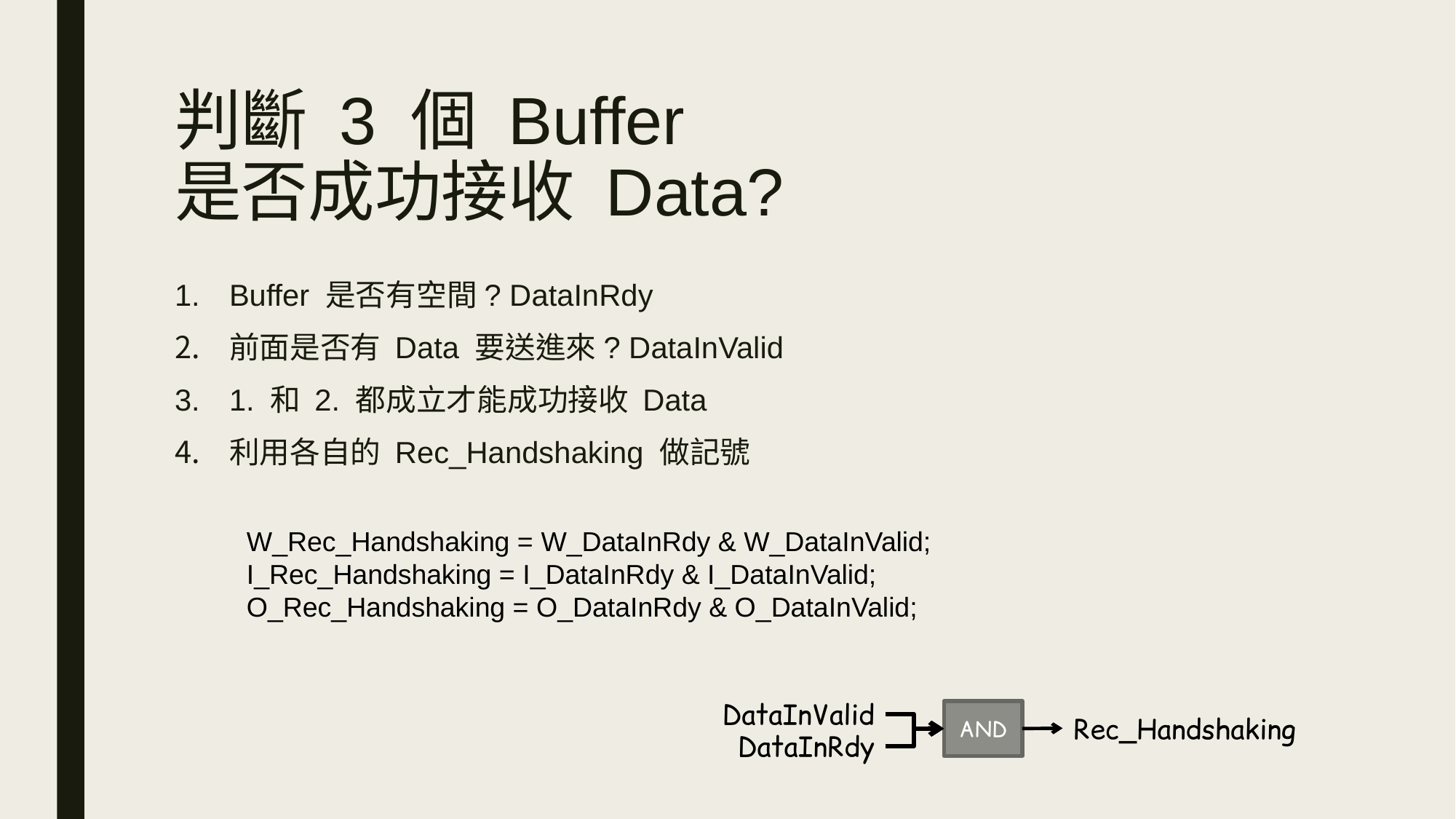

# 判斷 3 個 Buffer 是否成功接收 Data?
Buffer 是否有空間? DataInRdy
前面是否有 Data 要送進來? DataInValid
1. 和 2. 都成立才能成功接收 Data
利用各自的 Rec_Handshaking 做記號
W_Rec_Handshaking = W_DataInRdy & W_DataInValid;
I_Rec_Handshaking = I_DataInRdy & I_DataInValid;
O_Rec_Handshaking = O_DataInRdy & O_DataInValid;
DataInValid
AND
Rec_Handshaking
DataInRdy